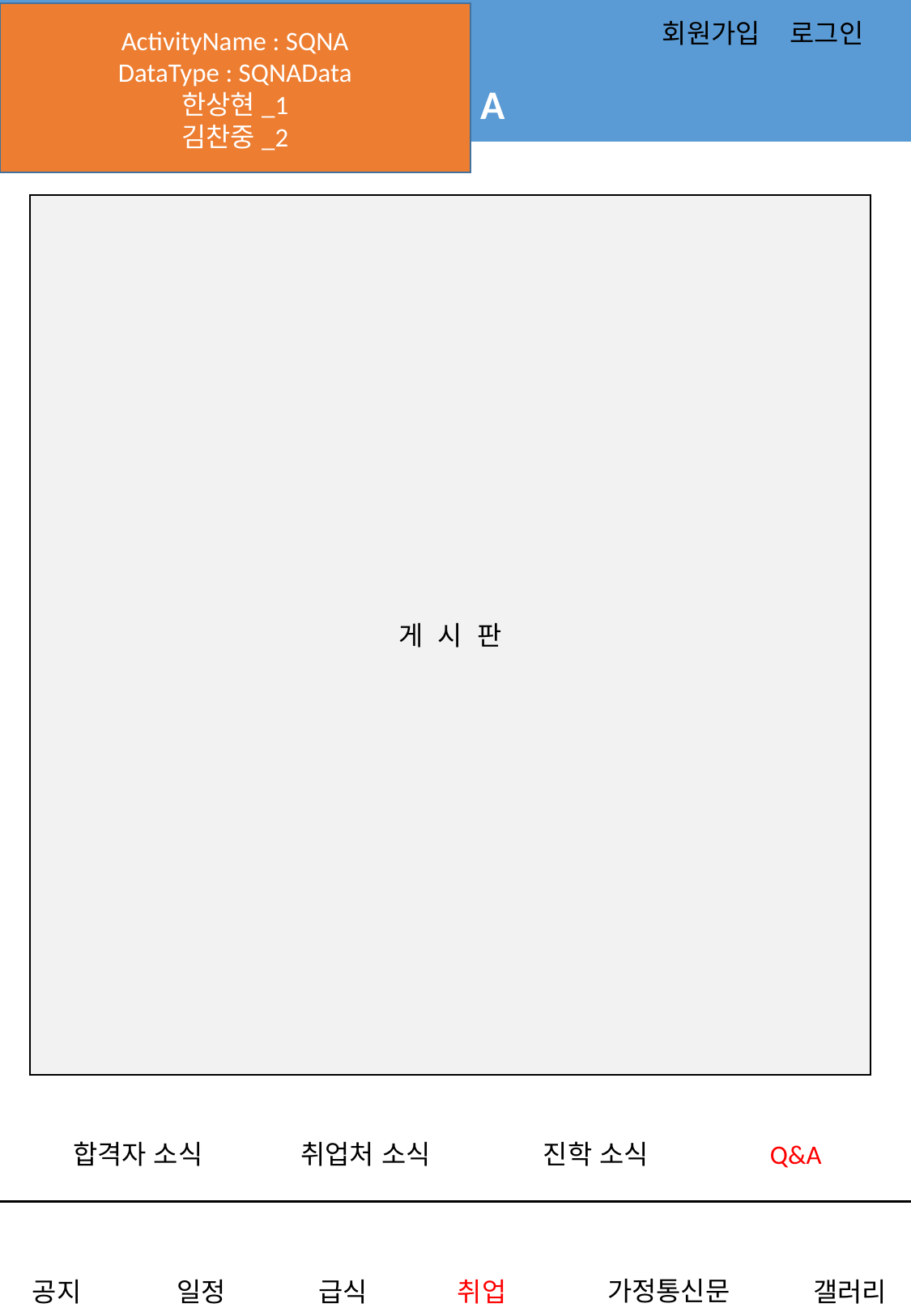

Q & A
ActivityName : SQNA
DataType : SQNAData
한상현_1
김찬중_2
회원가입    로그인
게  시  판
합격자 소식
취업처 소식
진학 소식
Q&A
공지
일정
급식
취업
갤러리
가정통신문